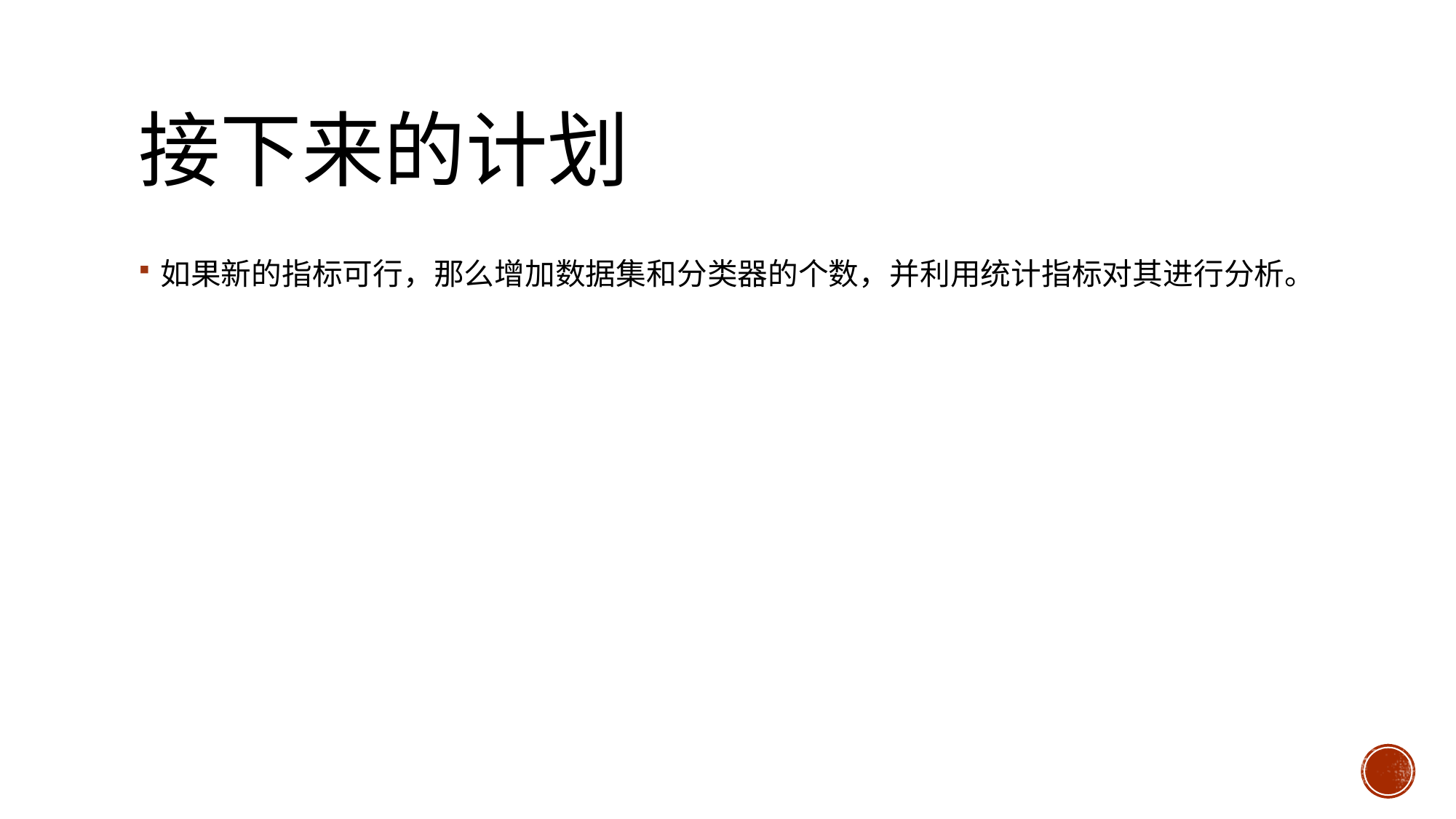

# 接下来的计划
如果新的指标可行，那么增加数据集和分类器的个数，并利用统计指标对其进行分析。